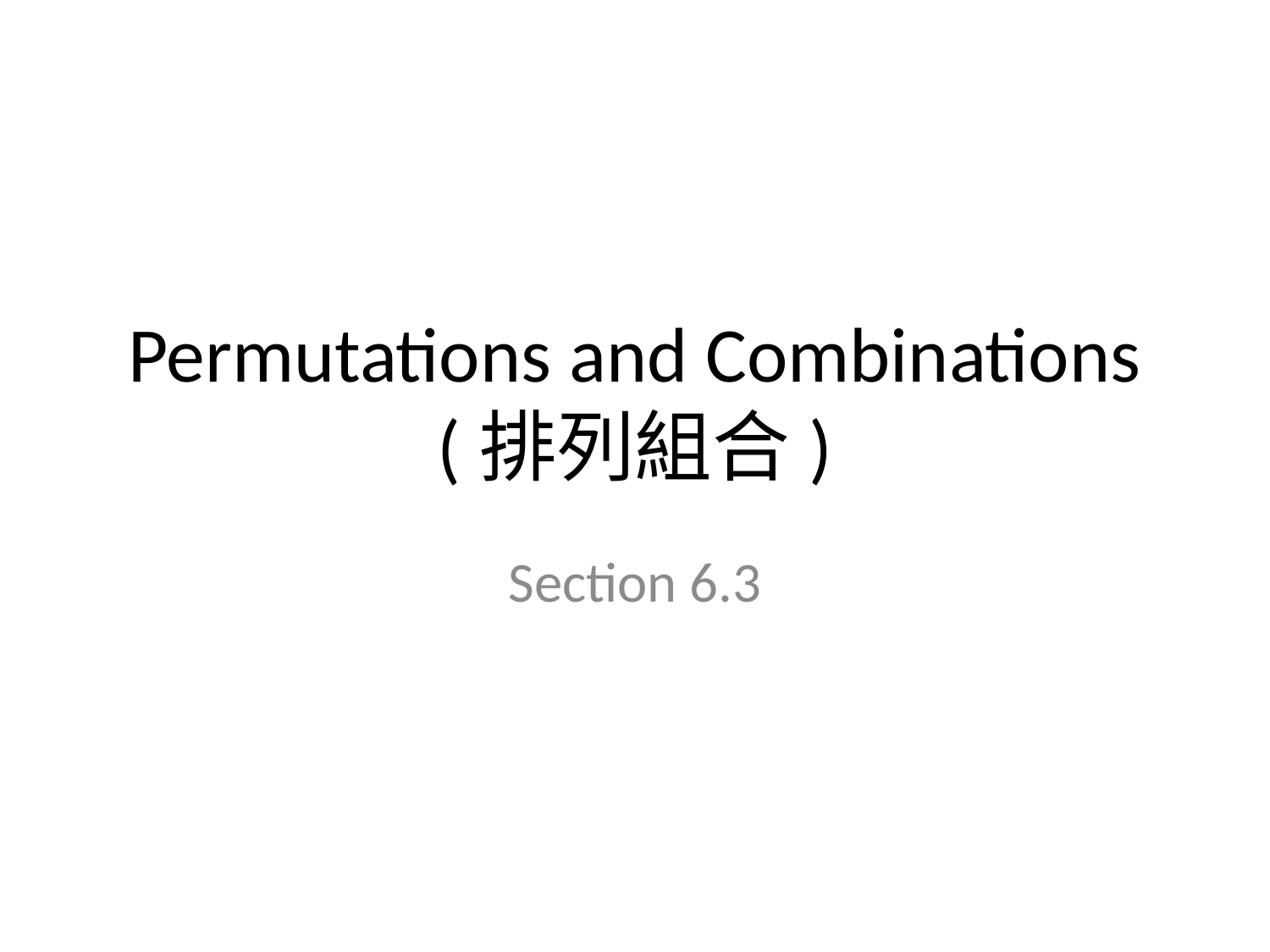

# Permutations and Combinations (排列組合)
Section 6.3